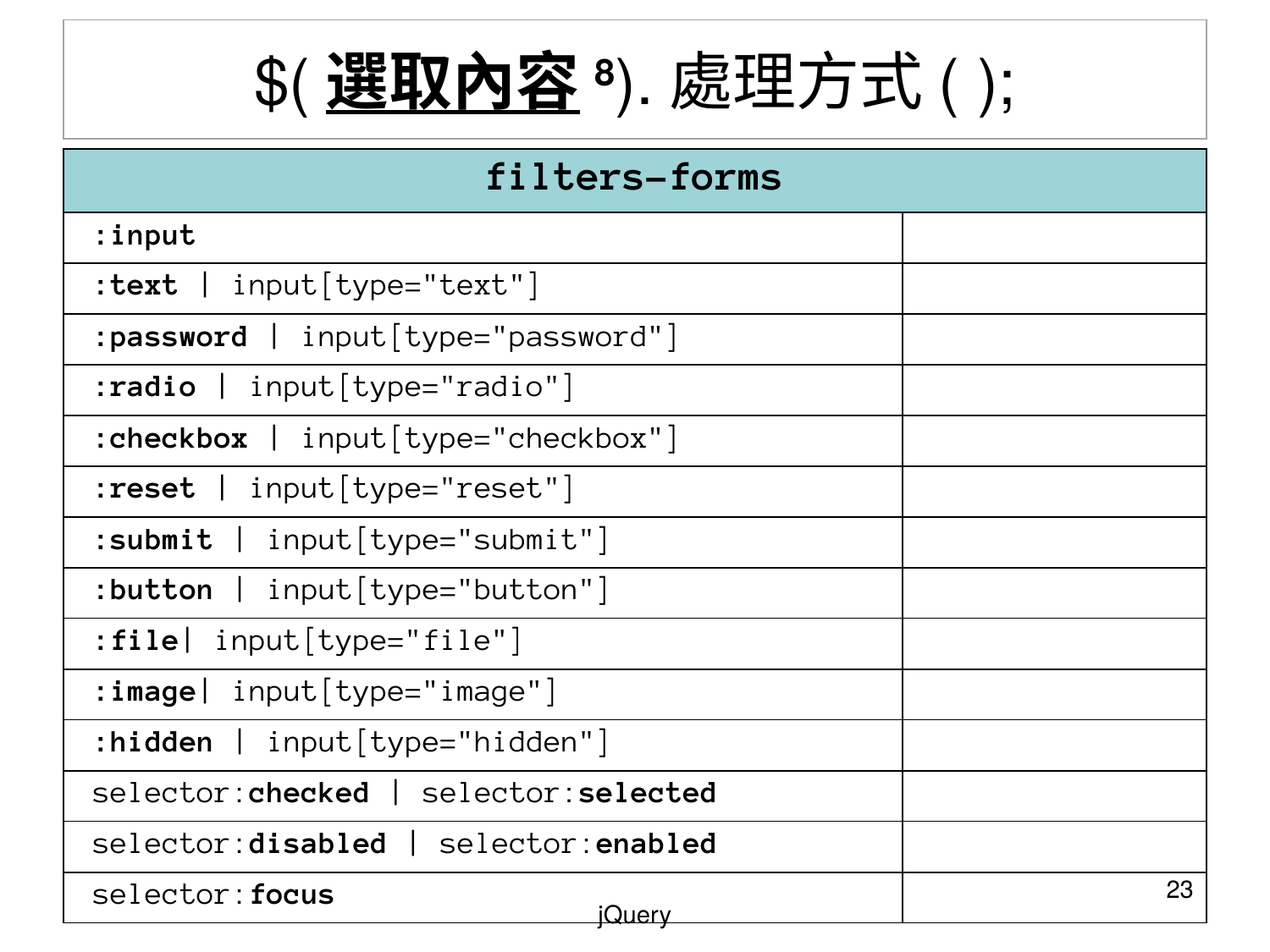

# $(選取內容8).處理方式( );
| filters-forms |  |
| --- | --- |
| :input |  |
| :text | input[type="text"] |  |
| :password | input[type="password"] |  |
| :radio | input[type="radio"] |  |
| :checkbox | input[type="checkbox"] |  |
| :reset | input[type="reset"] |  |
| :submit | input[type="submit"] |  |
| :button | input[type="button"] |  |
| :file| input[type="file"] |  |
| :image| input[type="image"] |  |
| :hidden | input[type="hidden"] |  |
| selector:checked | selector:selected |  |
| selector:disabled | selector:enabled |  |
| selector:focus |  |
23
jQuery